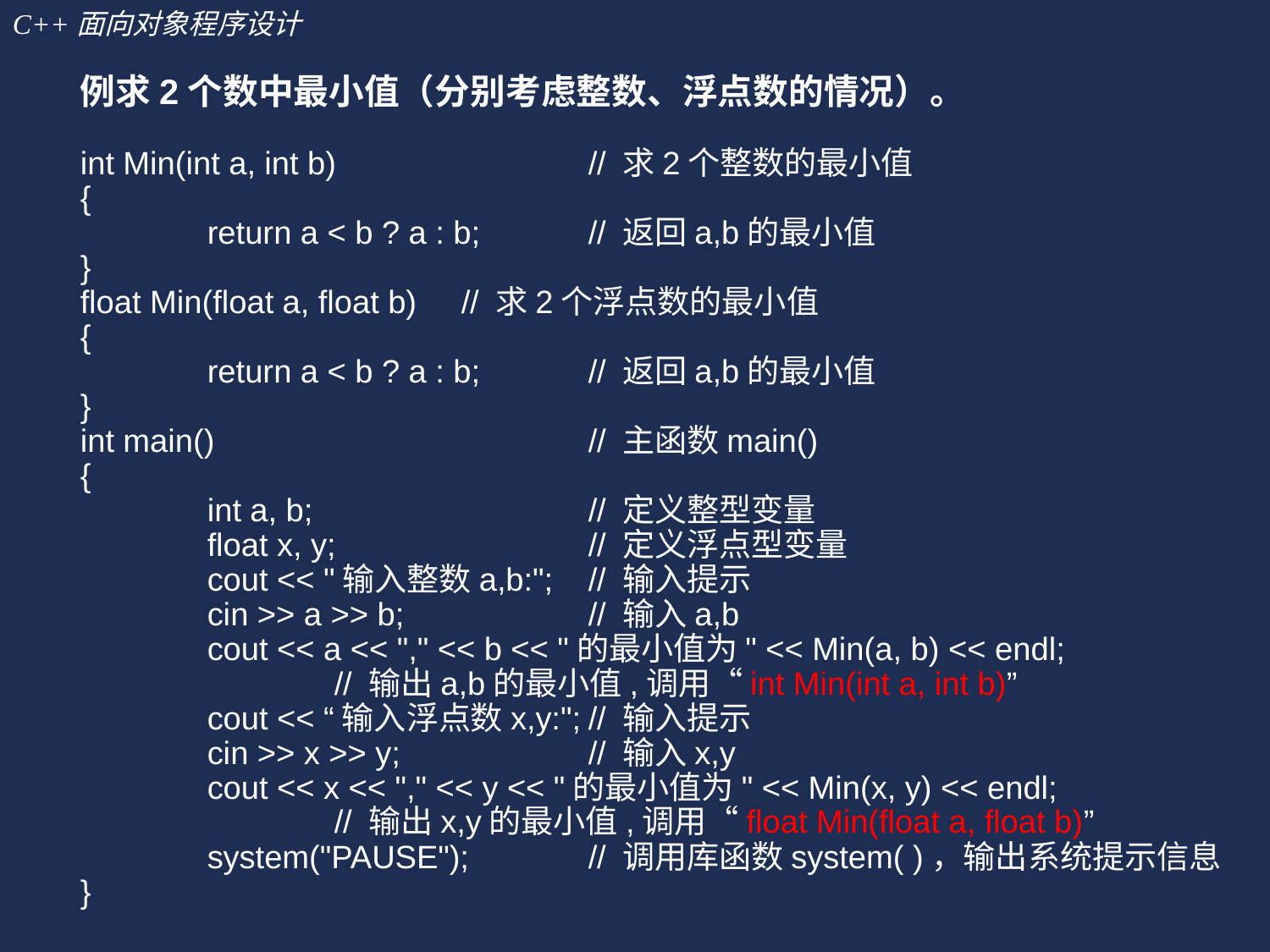

例求2个数中最小值（分别考虑整数、浮点数的情况）。

int Min(int a, int b)		// 求2个整数的最小值
{
	return a < b ? a : b;	// 返回a,b的最小值
}
float Min(float a, float b)	// 求2个浮点数的最小值
{
	return a < b ? a : b;	// 返回a,b的最小值
}
int main()			// 主函数main()
{
	int a, b;			// 定义整型变量
	float x, y;		// 定义浮点型变量
	cout << "输入整数a,b:";	// 输入提示
	cin >> a >> b;		// 输入a,b
	cout << a << "," << b << "的最小值为" << Min(a, b) << endl;
		// 输出a,b的最小值,调用“int Min(int a, int b)”
	cout << “输入浮点数x,y:";	// 输入提示
	cin >> x >> y;		// 输入x,y
	cout << x << "," << y << "的最小值为" << Min(x, y) << endl;
		// 输出x,y的最小值,调用“float Min(float a, float b)”
	system("PAUSE");	// 调用库函数system( )，输出系统提示信息
}